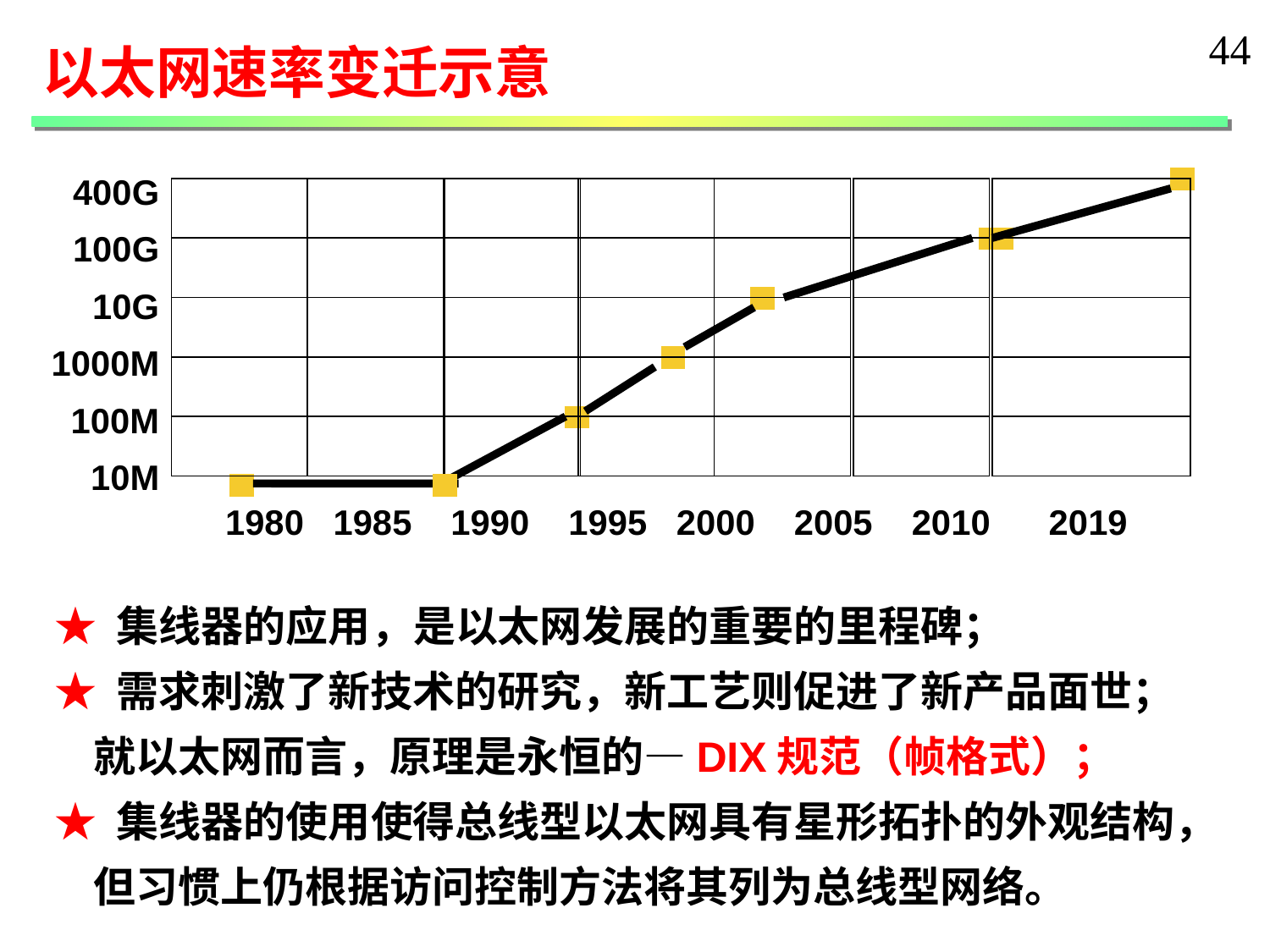

44
以太网速率变迁示意

400G
100G
10G
1000M
100M
10M

1980   1985    1990    1995   2000    2005    2010      2019
★ 集线器的应用，是以太网发展的重要的里程碑；
★ 需求刺激了新技术的研究，新工艺则促进了新产品面世；
   就以太网而言，原理是永恒的—DIX规范（帧格式）；
★ 集线器的使用使得总线型以太网具有星形拓扑的外观结构，
   但习惯上仍根据访问控制方法将其列为总线型网络。